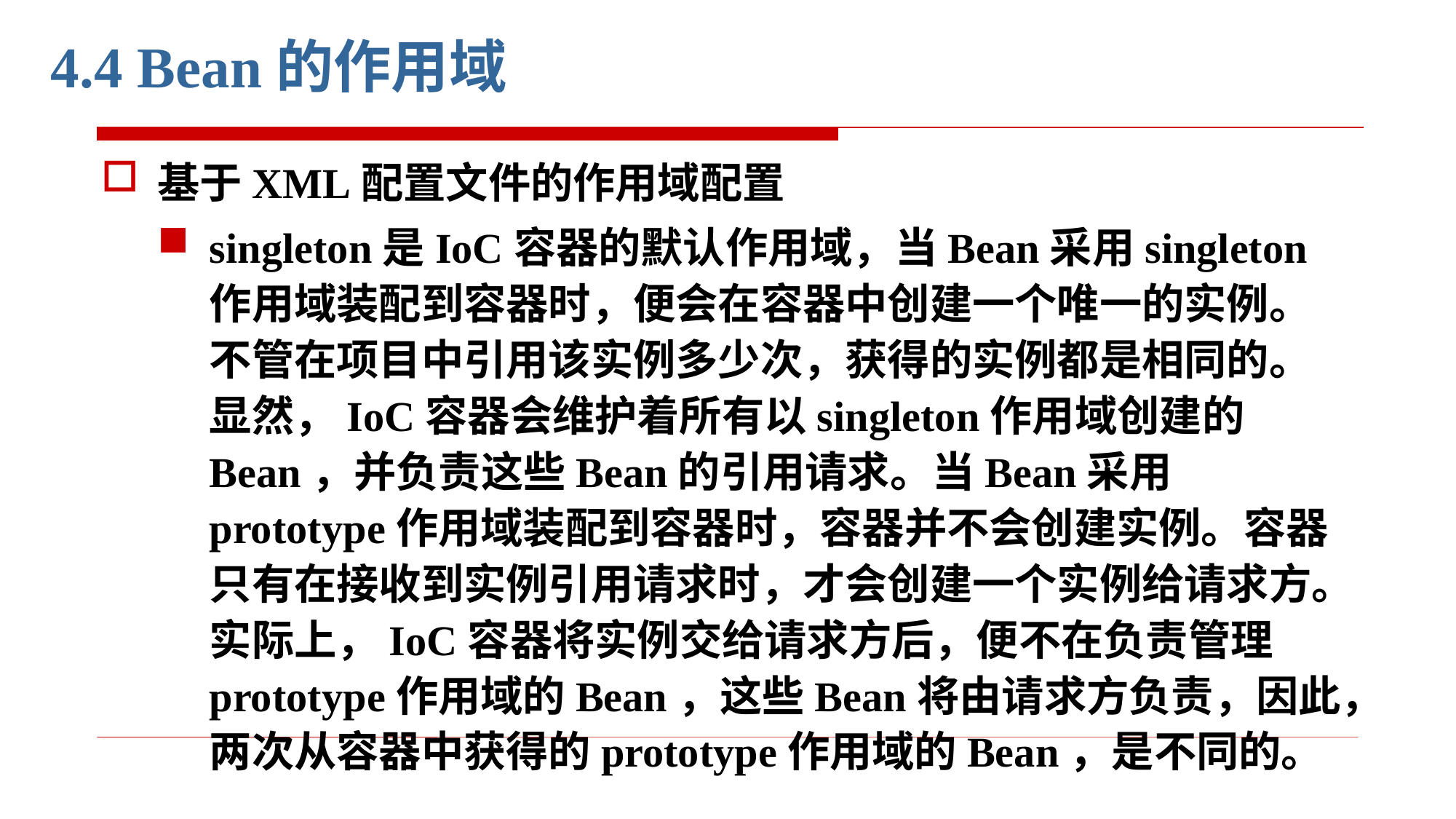

# 4.4 Bean的作用域
基于XML配置文件的作用域配置
singleton是IoC容器的默认作用域，当Bean采用singleton作用域装配到容器时，便会在容器中创建一个唯一的实例。不管在项目中引用该实例多少次，获得的实例都是相同的。显然，IoC容器会维护着所有以singleton作用域创建的Bean，并负责这些Bean的引用请求。当Bean采用prototype作用域装配到容器时，容器并不会创建实例。容器只有在接收到实例引用请求时，才会创建一个实例给请求方。实际上，IoC容器将实例交给请求方后，便不在负责管理prototype作用域的Bean，这些Bean将由请求方负责，因此，两次从容器中获得的prototype作用域的Bean，是不同的。
23